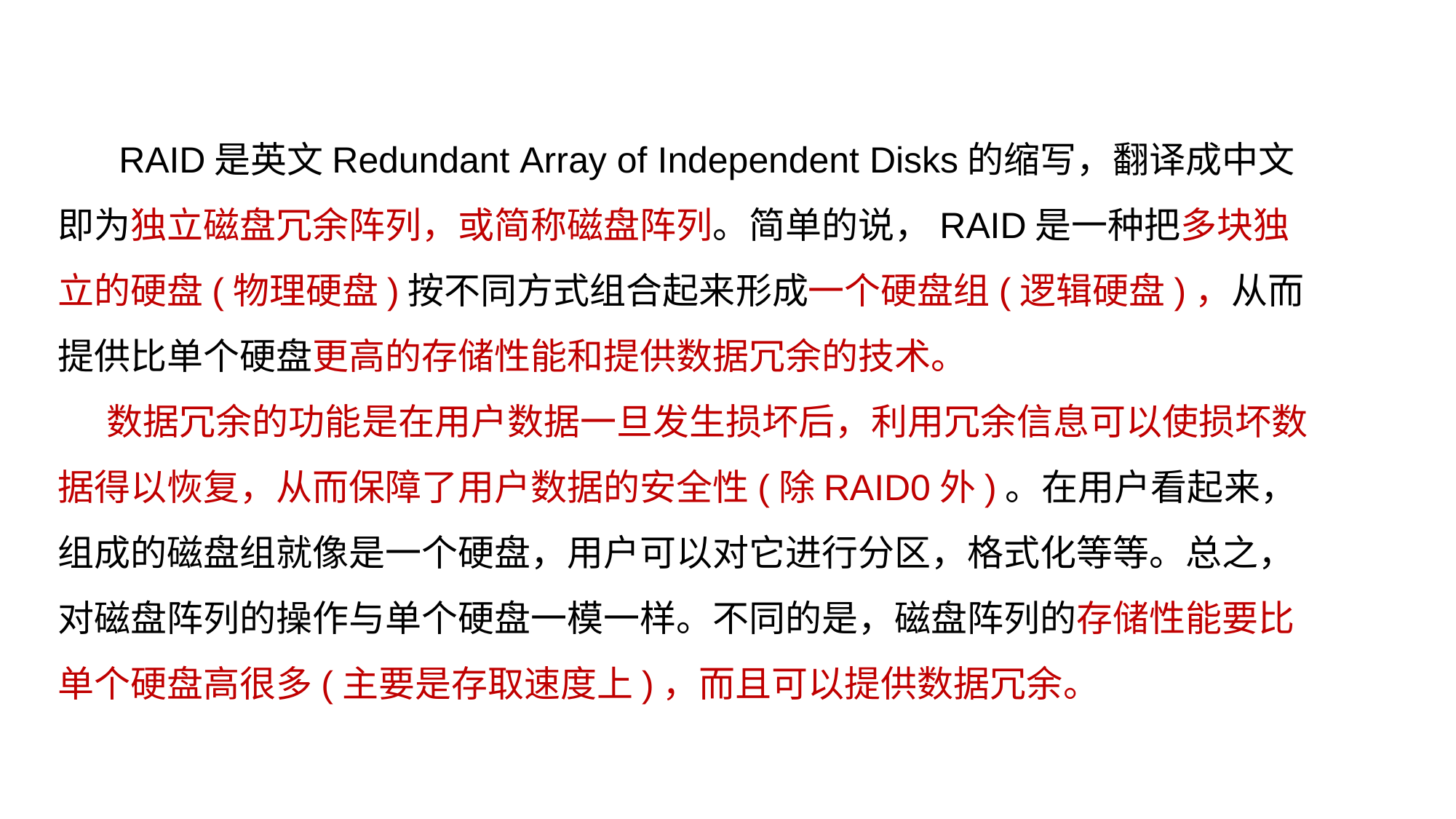

RAID是英文Redundant Array of Independent Disks的缩写，翻译成中文即为独立磁盘冗余阵列，或简称磁盘阵列。简单的说，RAID是一种把多块独立的硬盘(物理硬盘)按不同方式组合起来形成一个硬盘组(逻辑硬盘)，从而提供比单个硬盘更高的存储性能和提供数据冗余的技术。
      数据冗余的功能是在用户数据一旦发生损坏后，利用冗余信息可以使损坏数据得以恢复，从而保障了用户数据的安全性(除RAID0外)。在用户看起来，组成的磁盘组就像是一个硬盘，用户可以对它进行分区，格式化等等。总之，对磁盘阵列的操作与单个硬盘一模一样。不同的是，磁盘阵列的存储性能要比单个硬盘高很多(主要是存取速度上)，而且可以提供数据冗余。
2